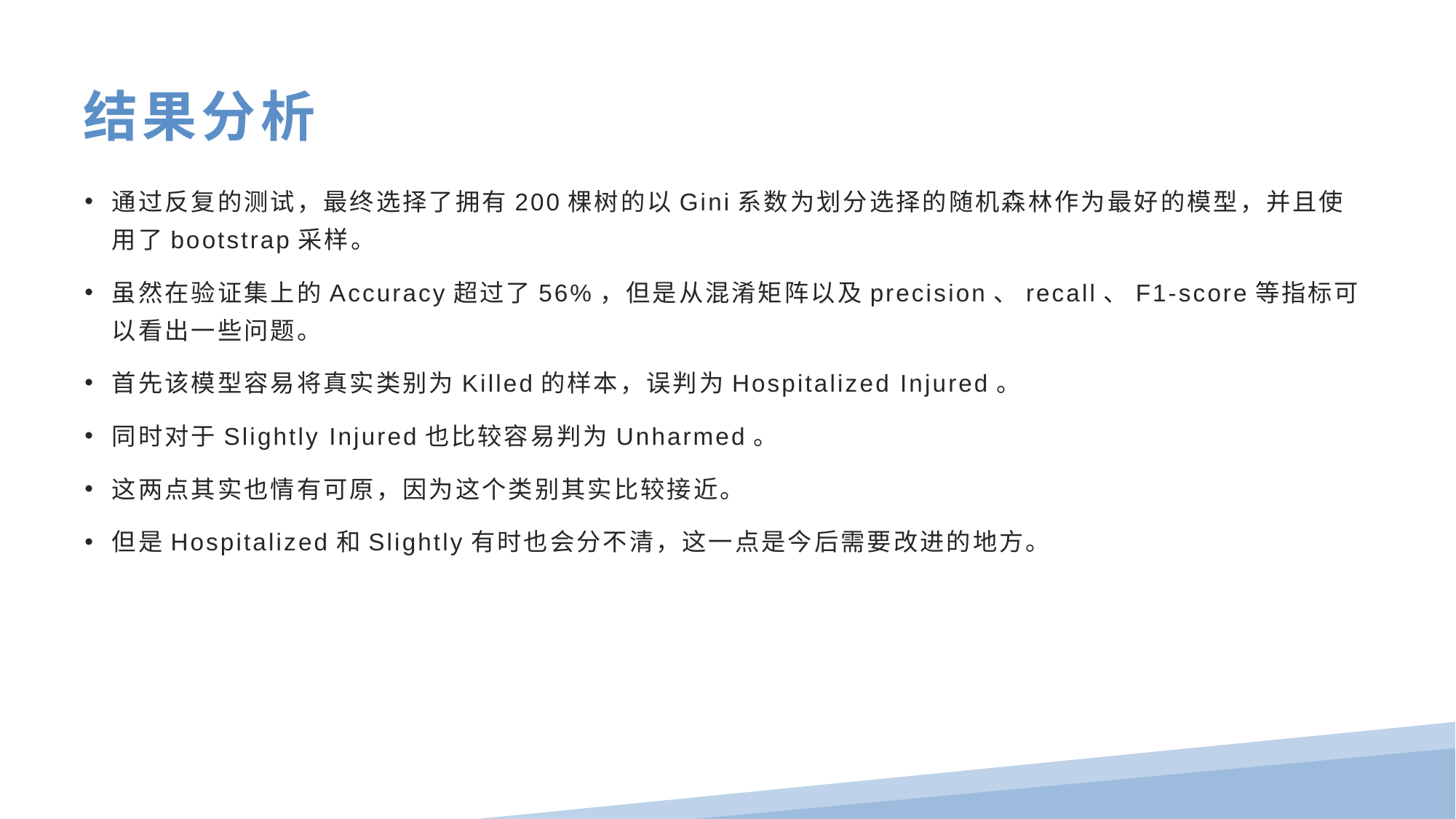

结果分析
通过反复的测试，最终选择了拥有200棵树的以Gini系数为划分选择的随机森林作为最好的模型，并且使用了bootstrap采样。
虽然在验证集上的Accuracy超过了56%，但是从混淆矩阵以及precision、recall、F1-score等指标可以看出一些问题。
首先该模型容易将真实类别为Killed的样本，误判为Hospitalized Injured。
同时对于Slightly Injured也比较容易判为Unharmed。
这两点其实也情有可原，因为这个类别其实比较接近。
但是Hospitalized和Slightly有时也会分不清，这一点是今后需要改进的地方。